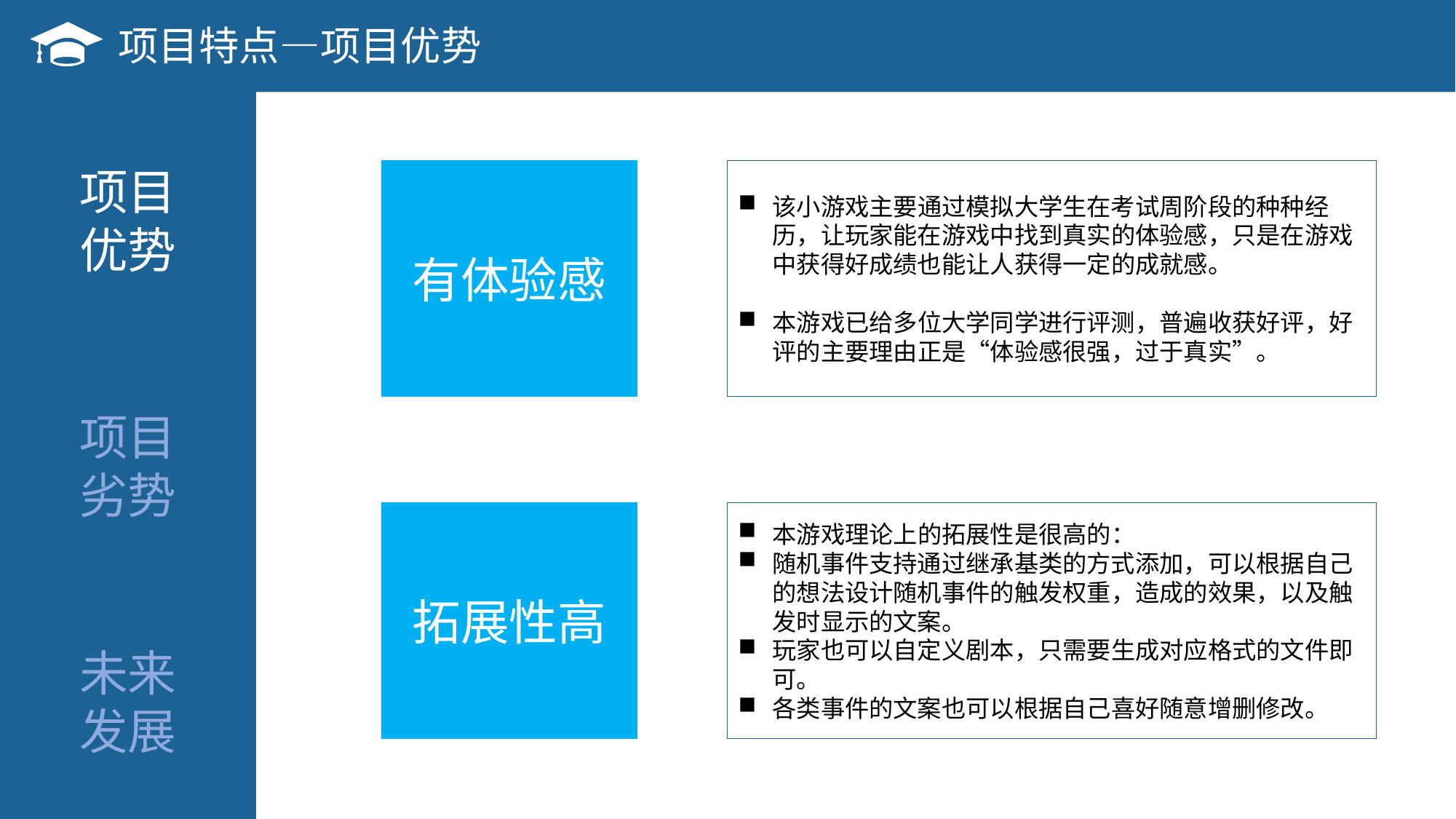

项目特点—项目优势

项目
优势
有体验感
该小游戏主要通过模拟大学生在考试周阶段的种种经历，让玩家能在游戏中找到真实的体验感，只是在游戏中获得好成绩也能让人获得一定的成就感。

本游戏已给多位大学同学进行评测，普遍收获好评，好评的主要理由正是“体验感很强，过于真实”。
项目
劣势
拓展性高
本游戏理论上的拓展性是很高的：
随机事件支持通过继承基类的方式添加，可以根据自己的想法设计随机事件的触发权重，造成的效果，以及触发时显示的文案。
玩家也可以自定义剧本，只需要生成对应格式的文件即可。
各类事件的文案也可以根据自己喜好随意增删修改。
未来
发展